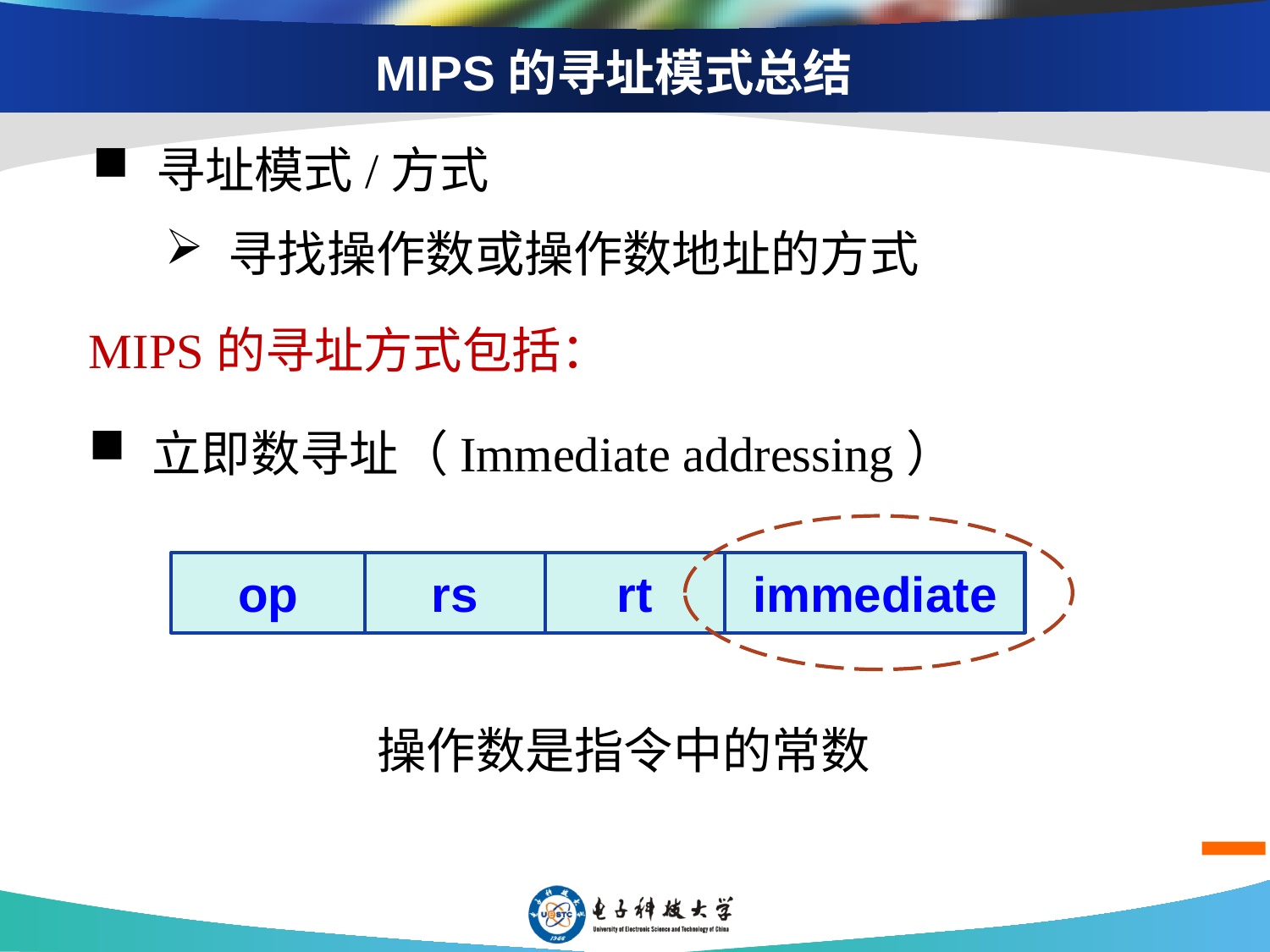

30
# MIPS的寻址模式总结
寻址模式/方式
寻找操作数或操作数地址的方式
MIPS的寻址方式包括：
立即数寻址（Immediate addressing）

op
rs
rt
immediate
操作数是指令中的常数